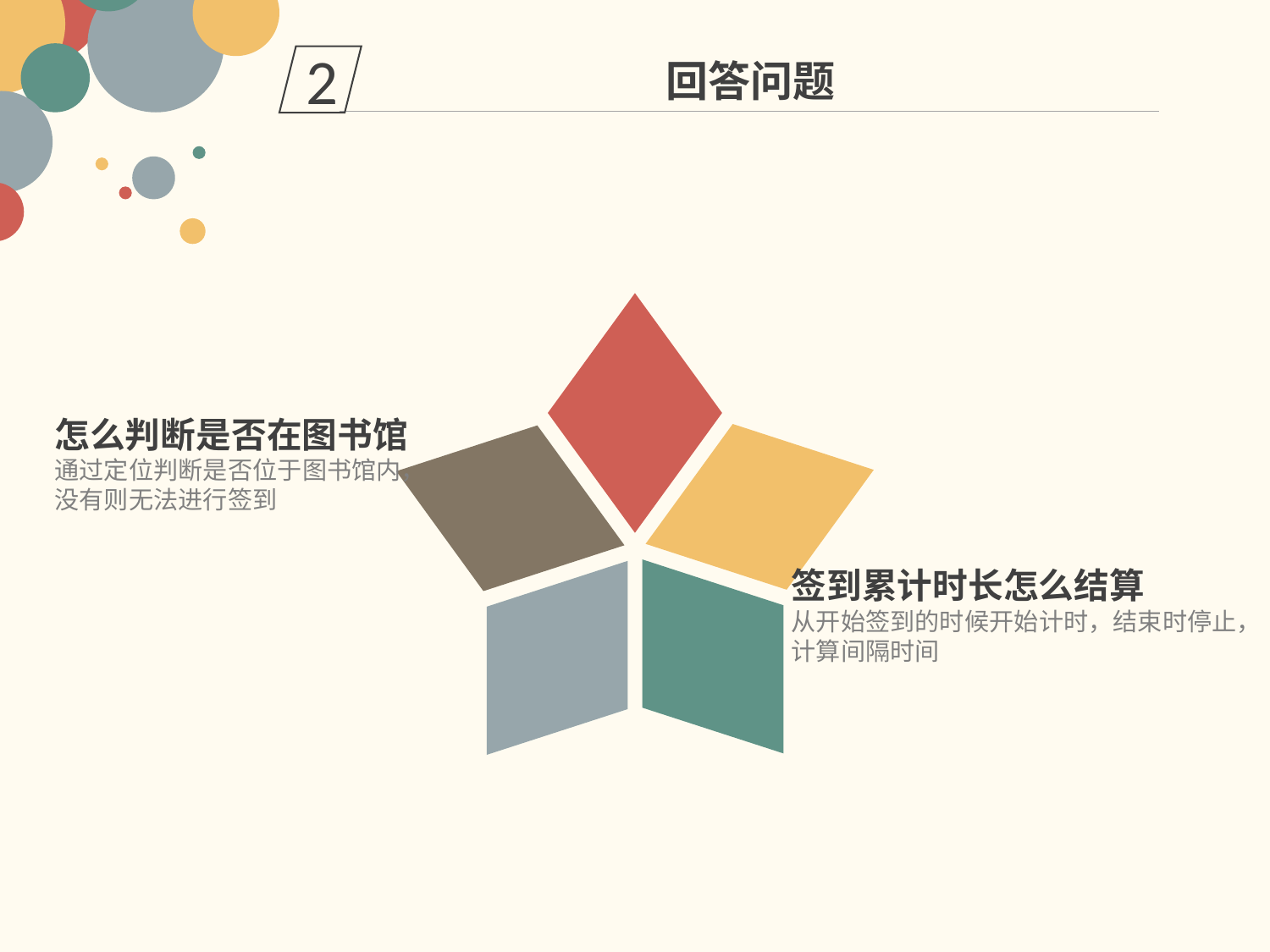

2
回答问题

怎么判断是否在图书馆
通过定位判断是否位于图书馆内，没有则无法进行签到

签到累计时长怎么结算
从开始签到的时候开始计时，结束时停止，计算间隔时间